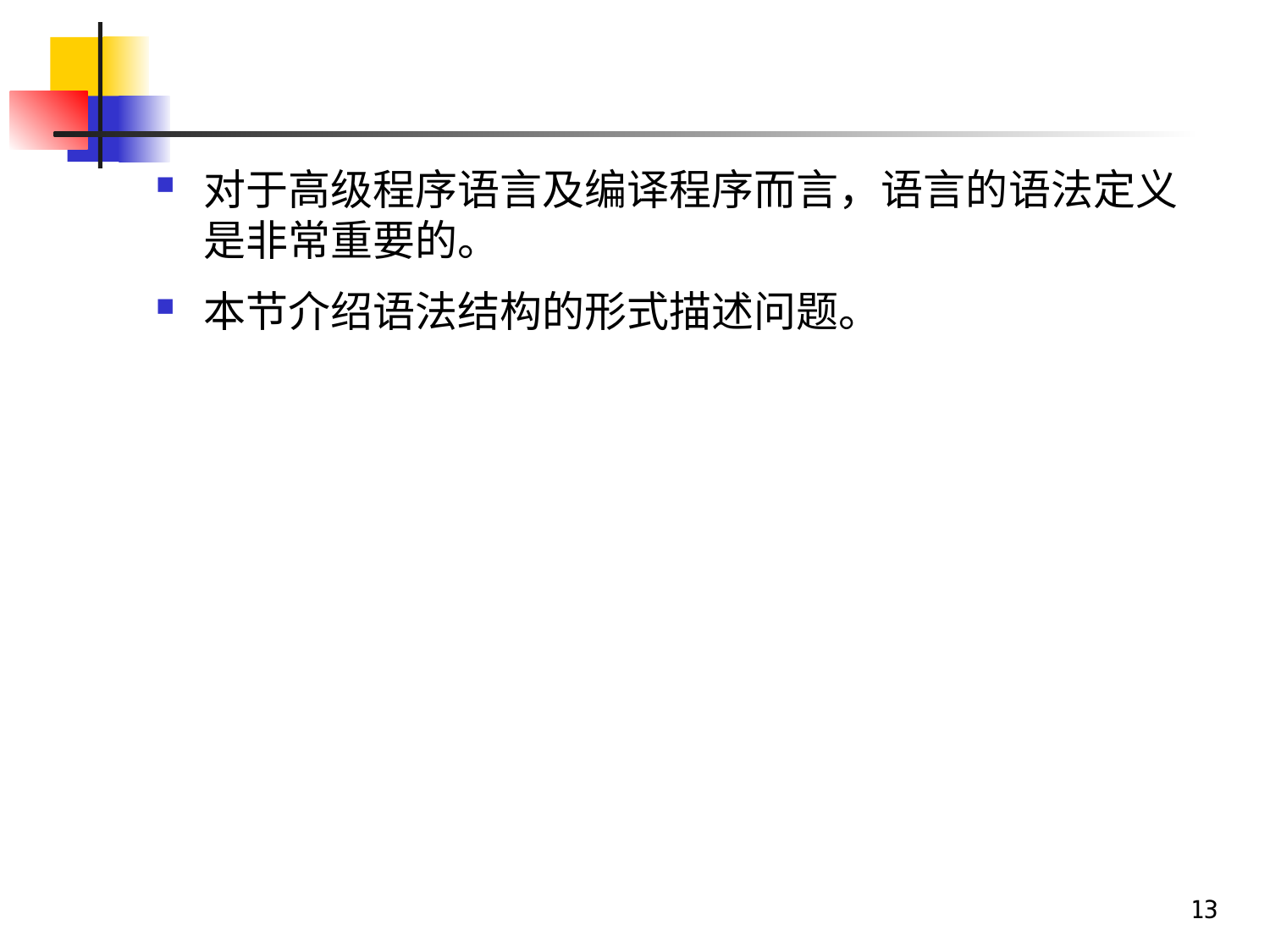

#
对于高级程序语言及编译程序而言，语言的语法定义是非常重要的。
本节介绍语法结构的形式描述问题。

13